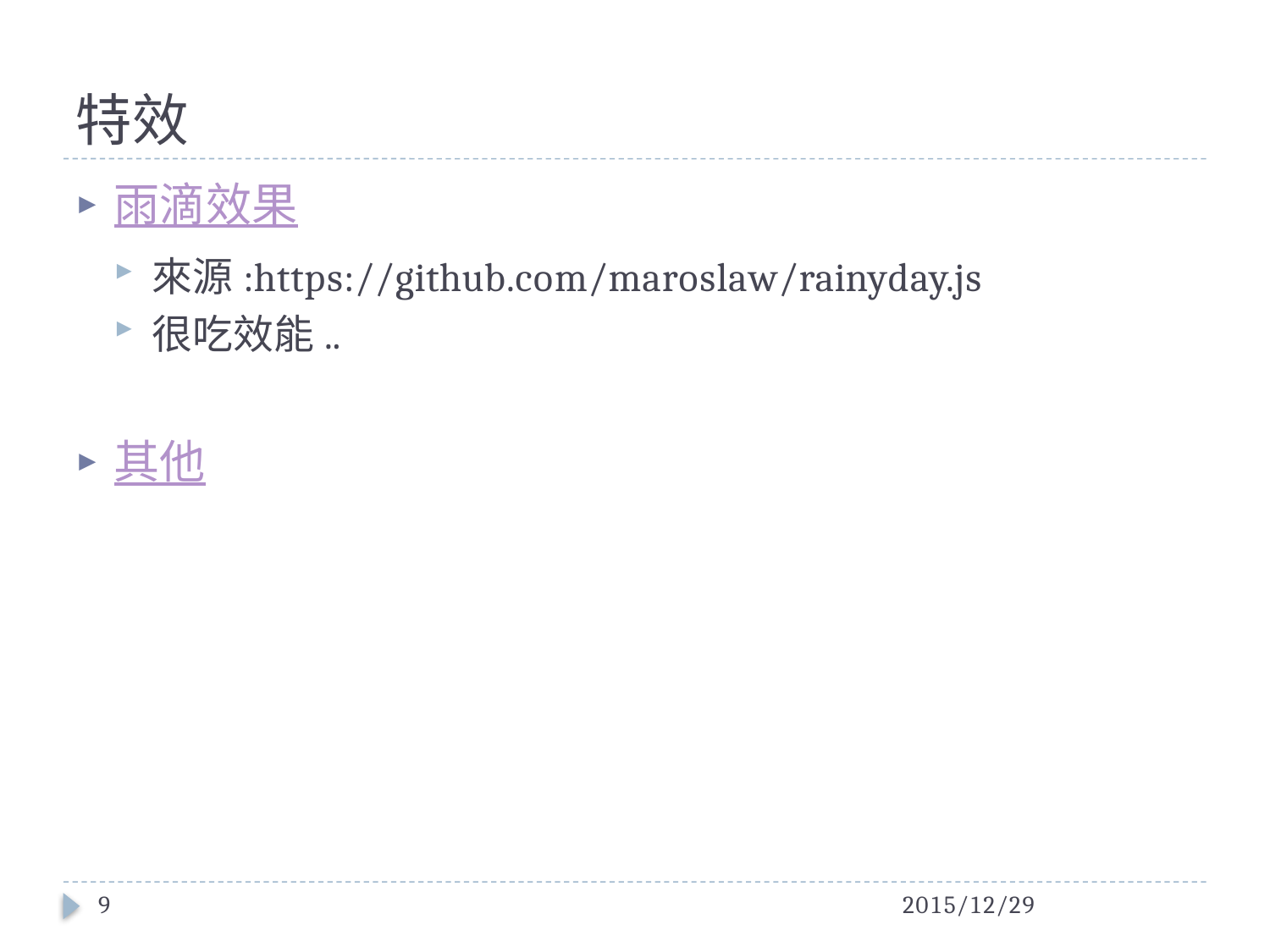

# 特效
雨滴效果
來源:https://github.com/maroslaw/rainyday.js
很吃效能..

其他

9
2015/12/29